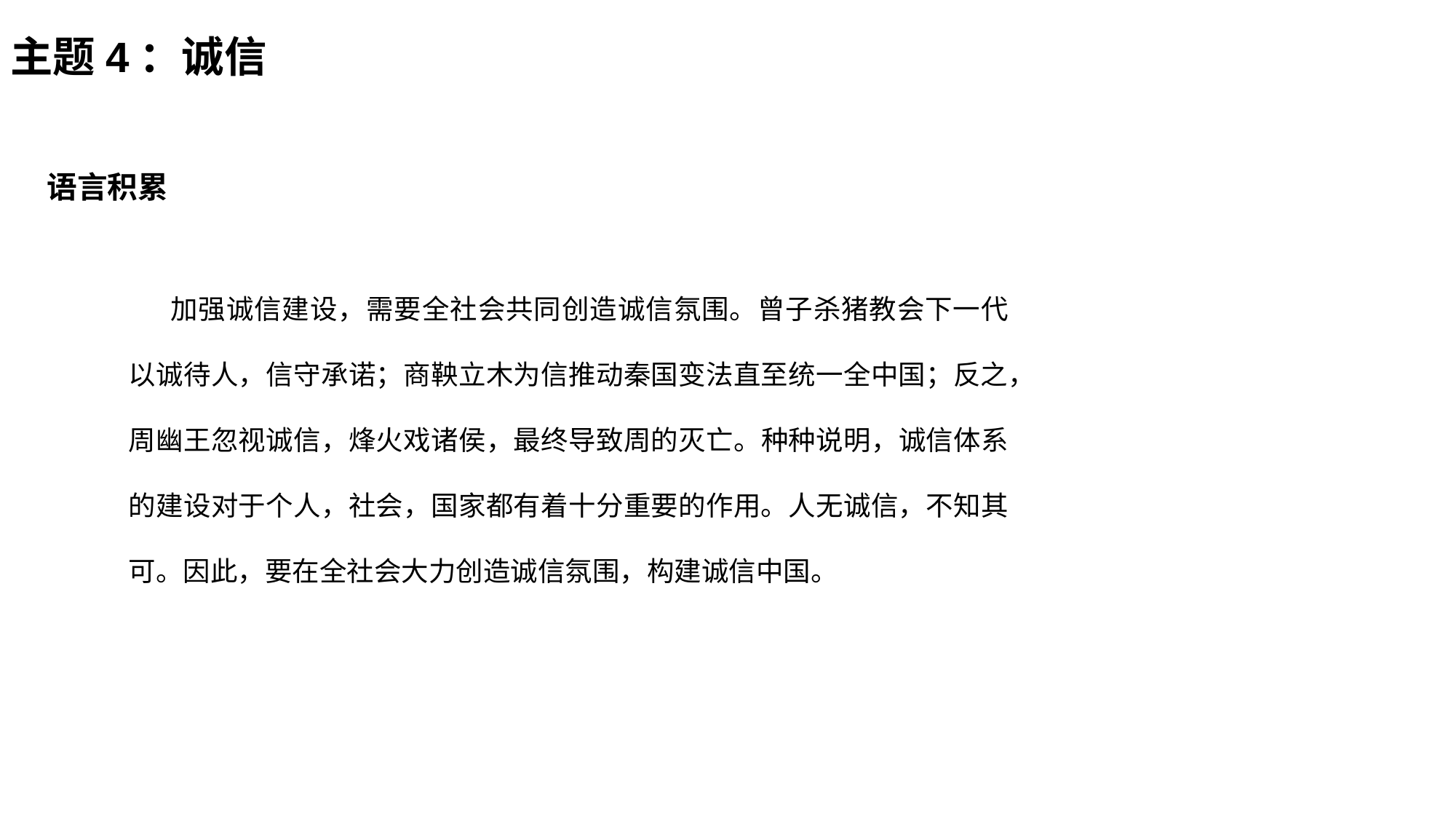

主题4：诚信
语言积累
     加强诚信建设，需要全社会共同创造诚信氛围。曾子杀猪教会下一代以诚待人，信守承诺；商鞅立木为信推动秦国变法直至统一全中国；反之，周幽王忽视诚信，烽火戏诸侯，最终导致周的灭亡。种种说明，诚信体系的建设对于个人，社会，国家都有着十分重要的作用。人无诚信，不知其可。因此，要在全社会大力创造诚信氛围，构建诚信中国。